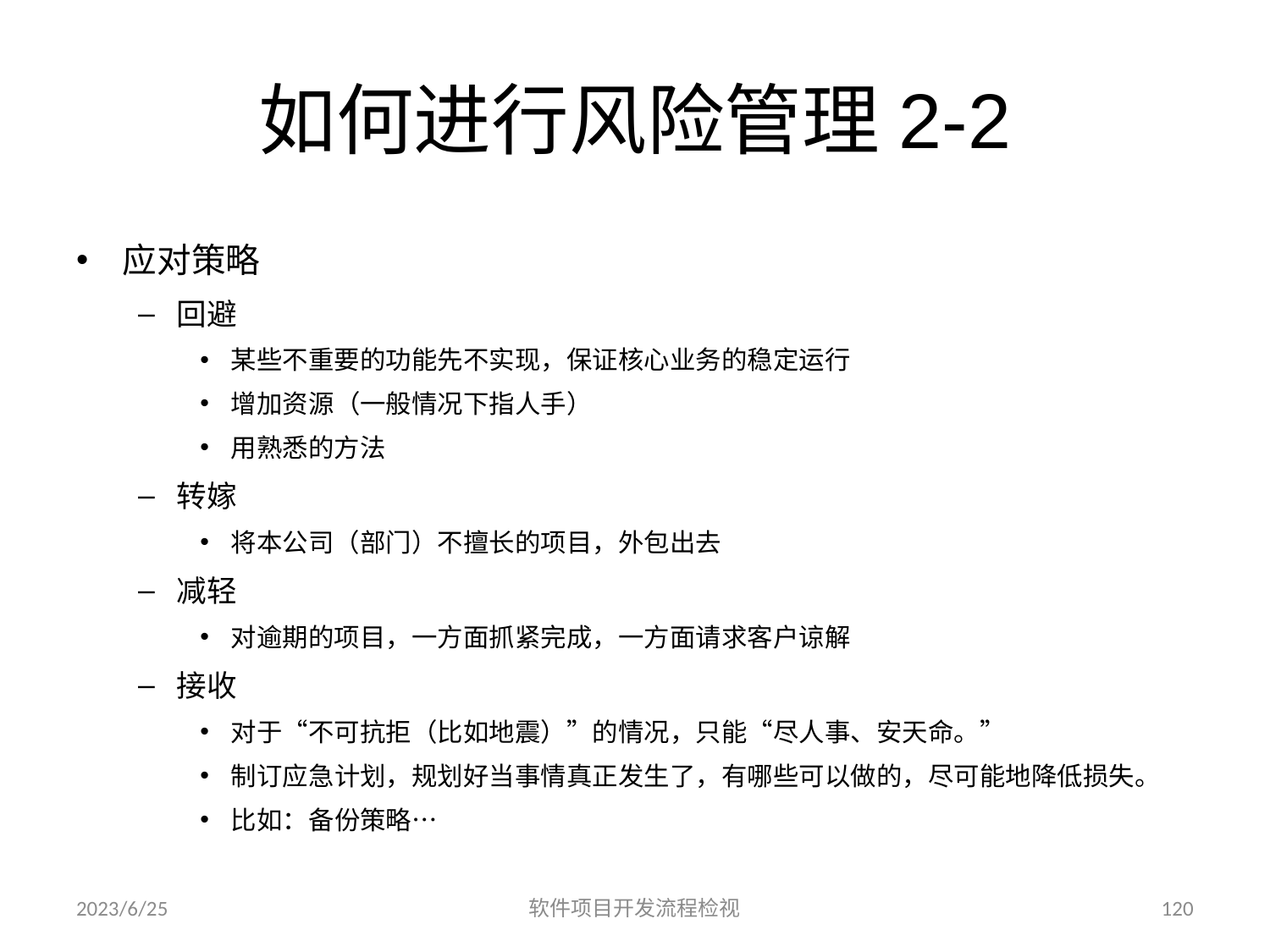

# 如何进行风险管理2-2
应对策略
回避
某些不重要的功能先不实现，保证核心业务的稳定运行
增加资源（一般情况下指人手）
用熟悉的方法
转嫁
将本公司（部门）不擅长的项目，外包出去
减轻
对逾期的项目，一方面抓紧完成，一方面请求客户谅解
接收
对于“不可抗拒（比如地震）”的情况，只能“尽人事、安天命。”
制订应急计划，规划好当事情真正发生了，有哪些可以做的，尽可能地降低损失。
比如：备份策略…
2023/6/25
软件项目开发流程检视
120